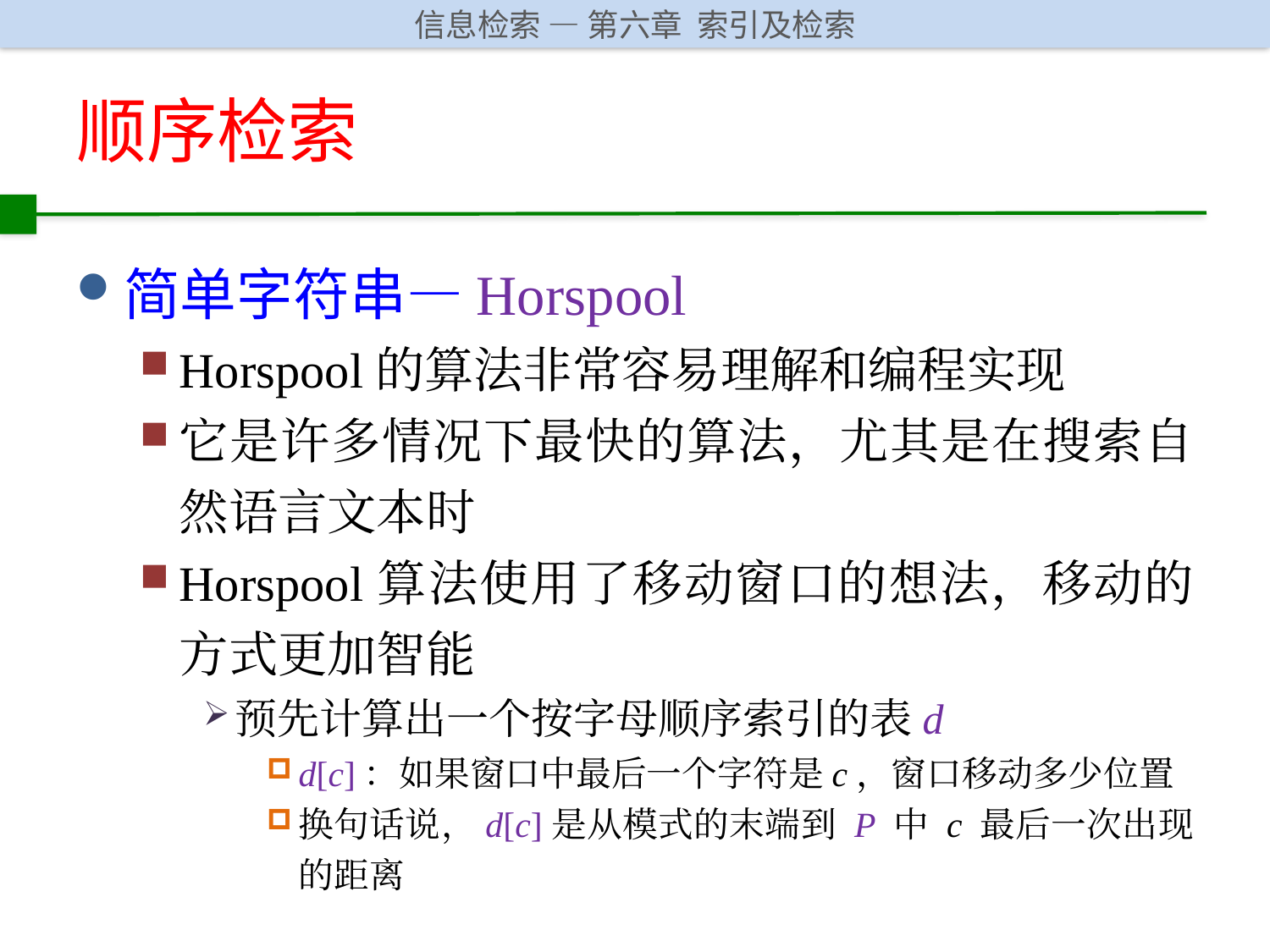

# 顺序检索
简单字符串—Horspool
Horspool的算法非常容易理解和编程实现
它是许多情况下最快的算法，尤其是在搜索自然语言文本时
Horspool算法使用了移动窗口的想法，移动的方式更加智能
预先计算出一个按字母顺序索引的表d
d[c]：如果窗口中最后一个字符是c，窗口移动多少位置
换句话说，d[c]是从模式的末端到 P 中 c 最后一次出现的距离